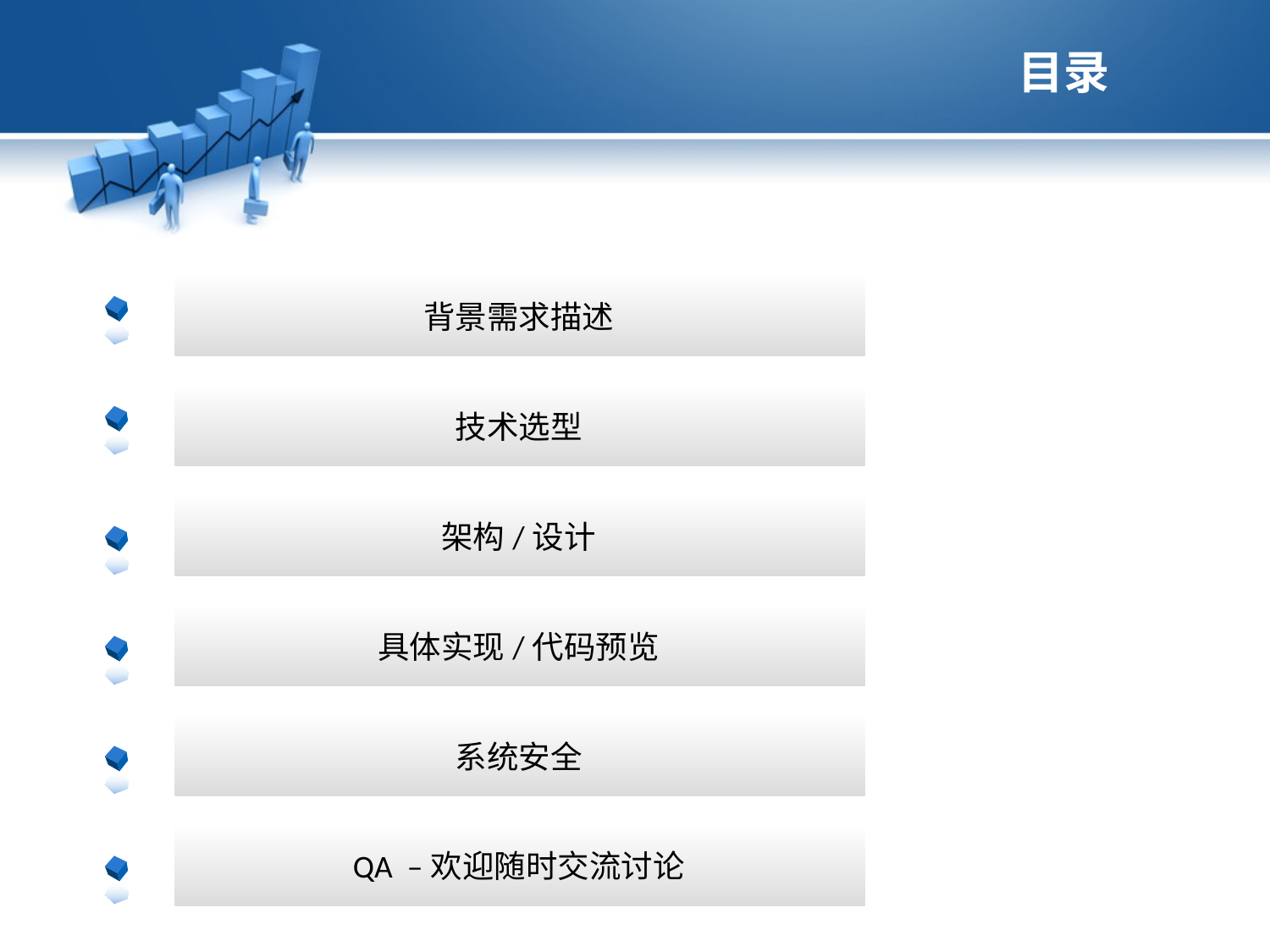

目录
背景需求描述

技术选型

架构/设计

具体实现/代码预览

系统安全

QA  –欢迎随时交流讨论